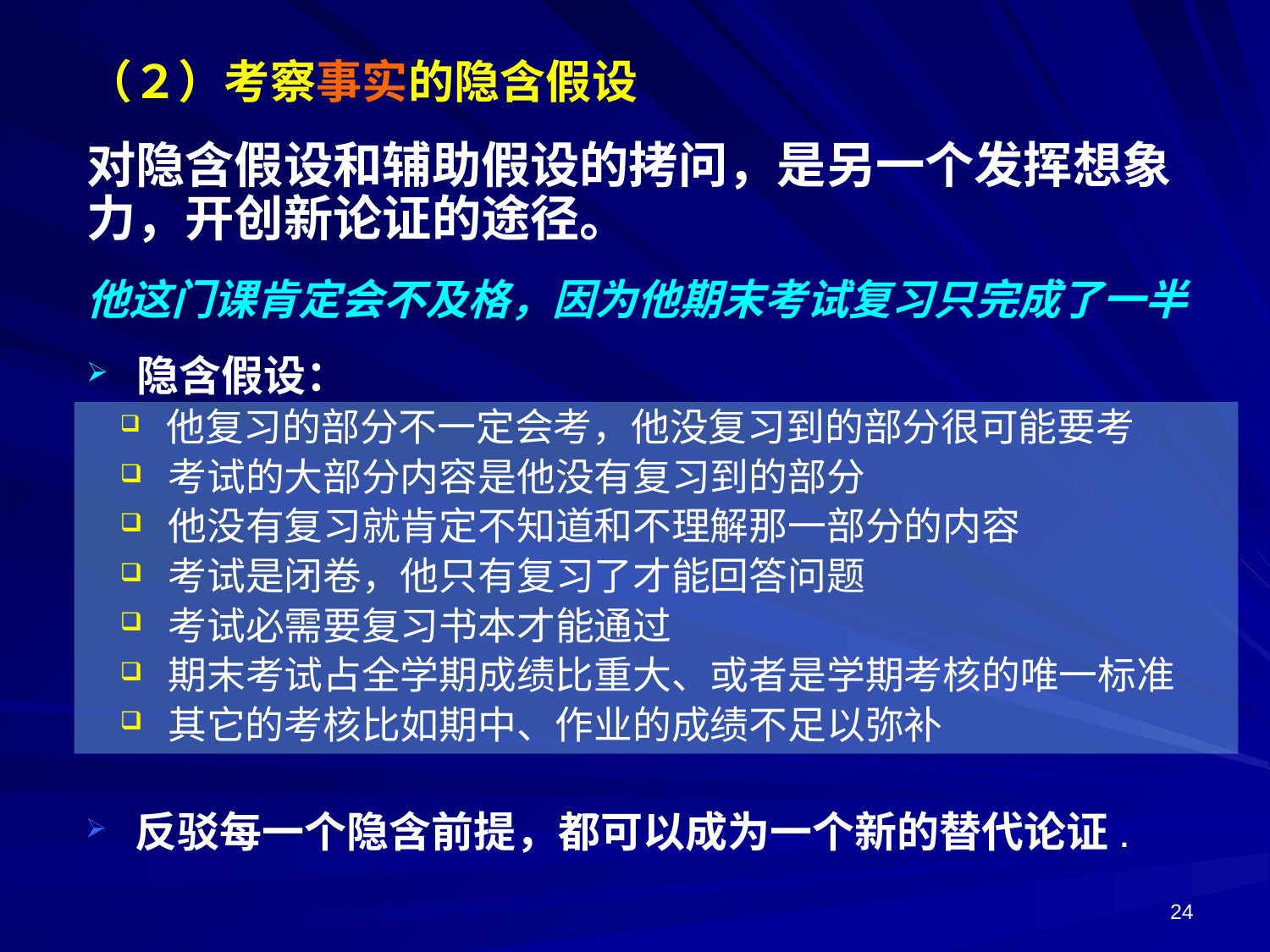

（２）考察事实的隐含假设

对隐含假设和辅助假设的拷问，是另一个发挥想象力，开创新论证的途径。

他这门课肯定会不及格，因为他期末考试复习只完成了一半

 隐含假设：
 他复习的部分不一定会考，他没复习到的部分很可能要考
 考试的大部分内容是他没有复习到的部分
 他没有复习就肯定不知道和不理解那一部分的内容
 考试是闭卷，他只有复习了才能回答问题
 考试必需要复习书本才能通过
 期末考试占全学期成绩比重大、或者是学期考核的唯一标准
 其它的考核比如期中、作业的成绩不足以弥补
 反驳每一个隐含前提，都可以成为一个新的替代论证.
24